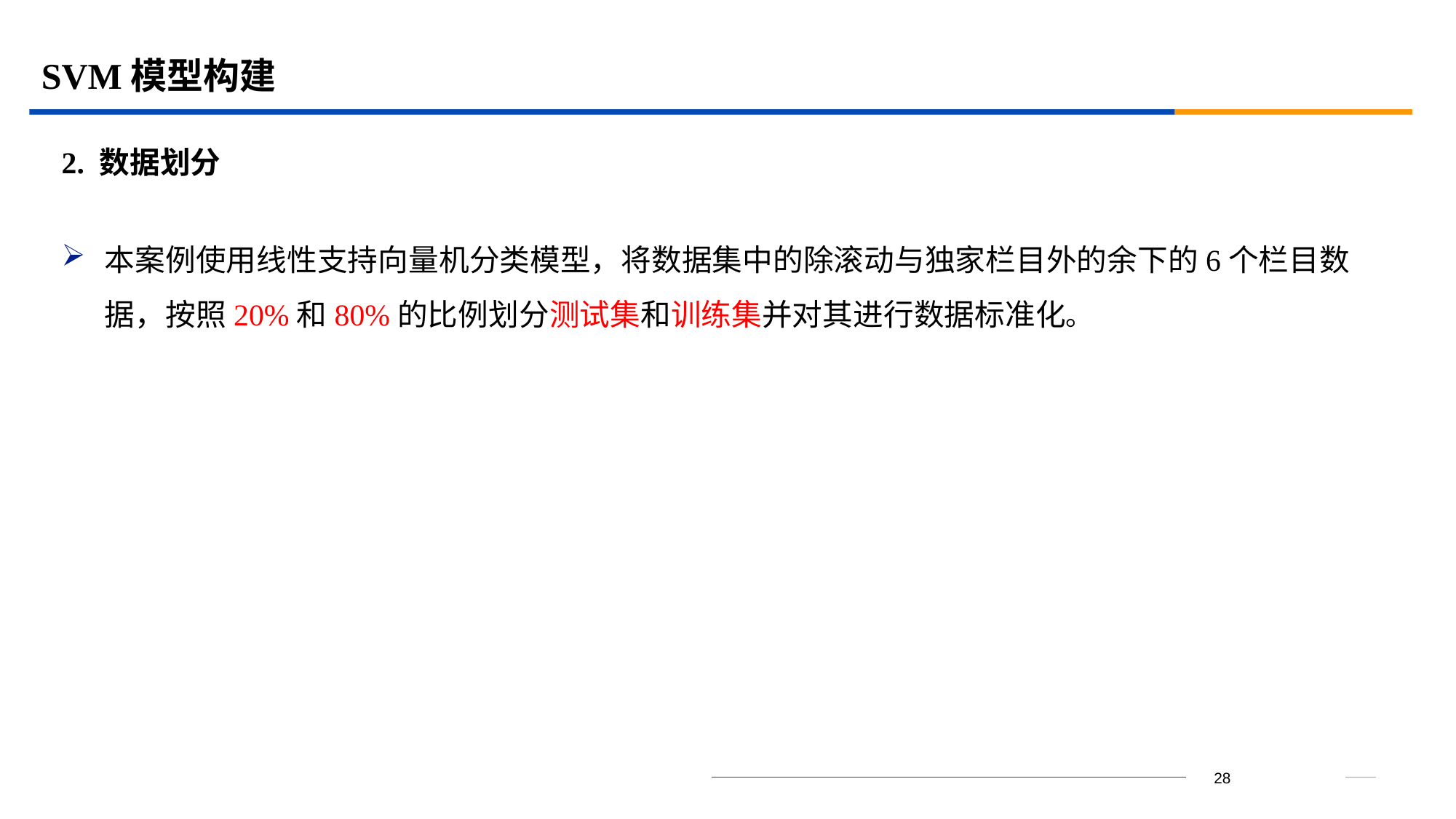

# SVM模型构建
2. 数据划分
本案例使用线性支持向量机分类模型，将数据集中的除滚动与独家栏目外的余下的6个栏目数据，按照20%和80%的比例划分测试集和训练集并对其进行数据标准化。